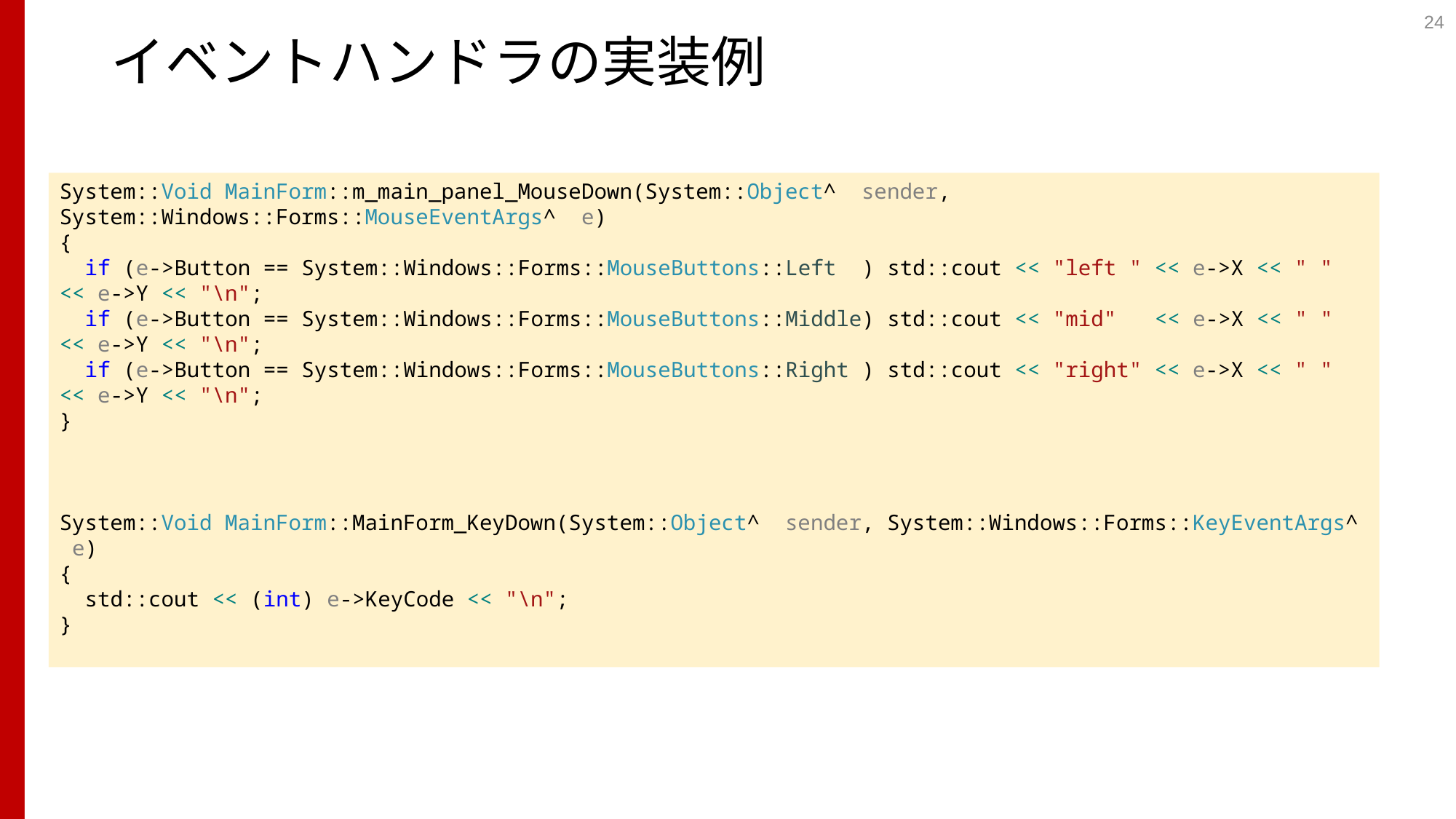

24
# イベントハンドラの実装例
System::Void MainForm::m_main_panel_MouseDown(System::Object^  sender, System::Windows::Forms::MouseEventArgs^  e)
{
  if (e->Button == System::Windows::Forms::MouseButtons::Left  ) std::cout << "left " << e->X << " " << e->Y << "\n";
  if (e->Button == System::Windows::Forms::MouseButtons::Middle) std::cout << "mid"   << e->X << " " << e->Y << "\n";
  if (e->Button == System::Windows::Forms::MouseButtons::Right ) std::cout << "right" << e->X << " " << e->Y << "\n";
}

System::Void MainForm::MainForm_KeyDown(System::Object^  sender, System::Windows::Forms::KeyEventArgs^  e)
{
  std::cout << (int) e->KeyCode << "\n";
}